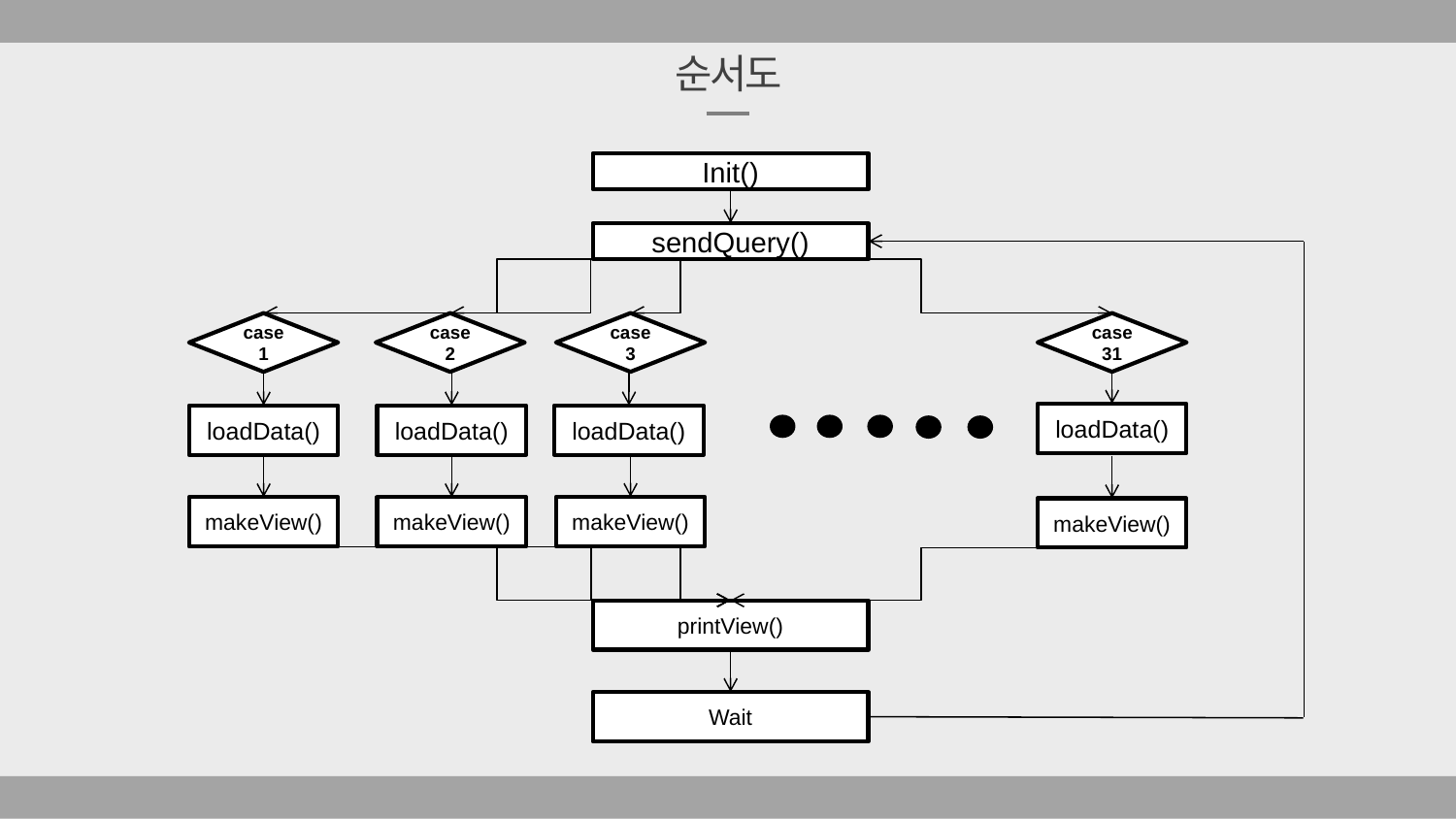

순서도
Init()
sendQuery()
case3
case31
case1
case2
loadData()
loadData()
loadData()
loadData()

makeView()
makeView()
makeView()
makeView()
printView()
Wait